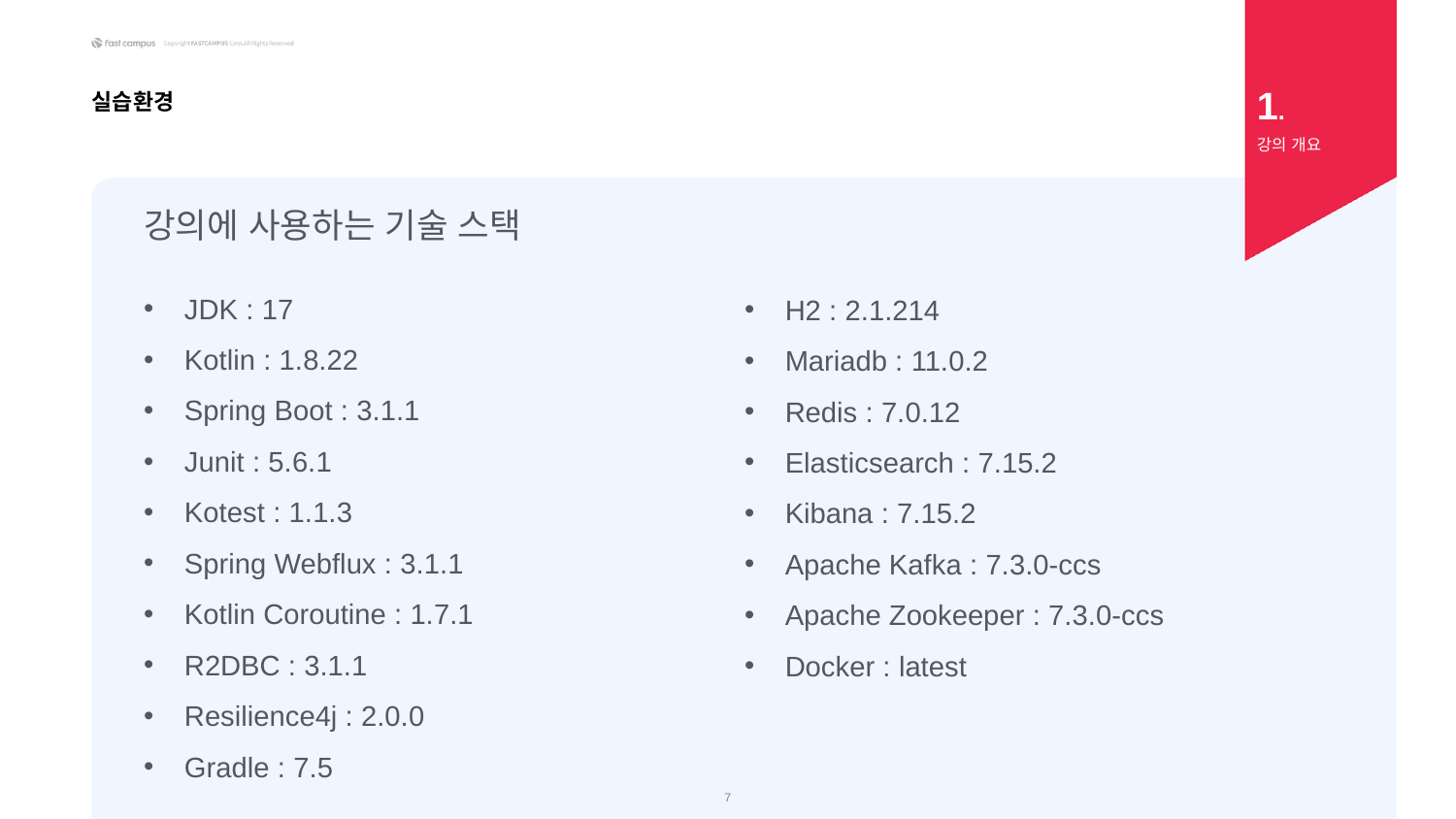

1.
실습환경
강의 개요
강의에 사용하는 기술 스택

JDK : 17
Kotlin : 1.8.22
Spring Boot : 3.1.1
Junit : 5.6.1
Kotest : 1.1.3
Spring Webflux : 3.1.1
Kotlin Coroutine : 1.7.1
R2DBC : 3.1.1
Resilience4j : 2.0.0
Gradle : 7.5

H2 : 2.1.214
Mariadb : 11.0.2
Redis : 7.0.12
Elasticsearch : 7.15.2
Kibana : 7.15.2
Apache Kafka : 7.3.0-ccs
Apache Zookeeper : 7.3.0-ccs
Docker : latest

7